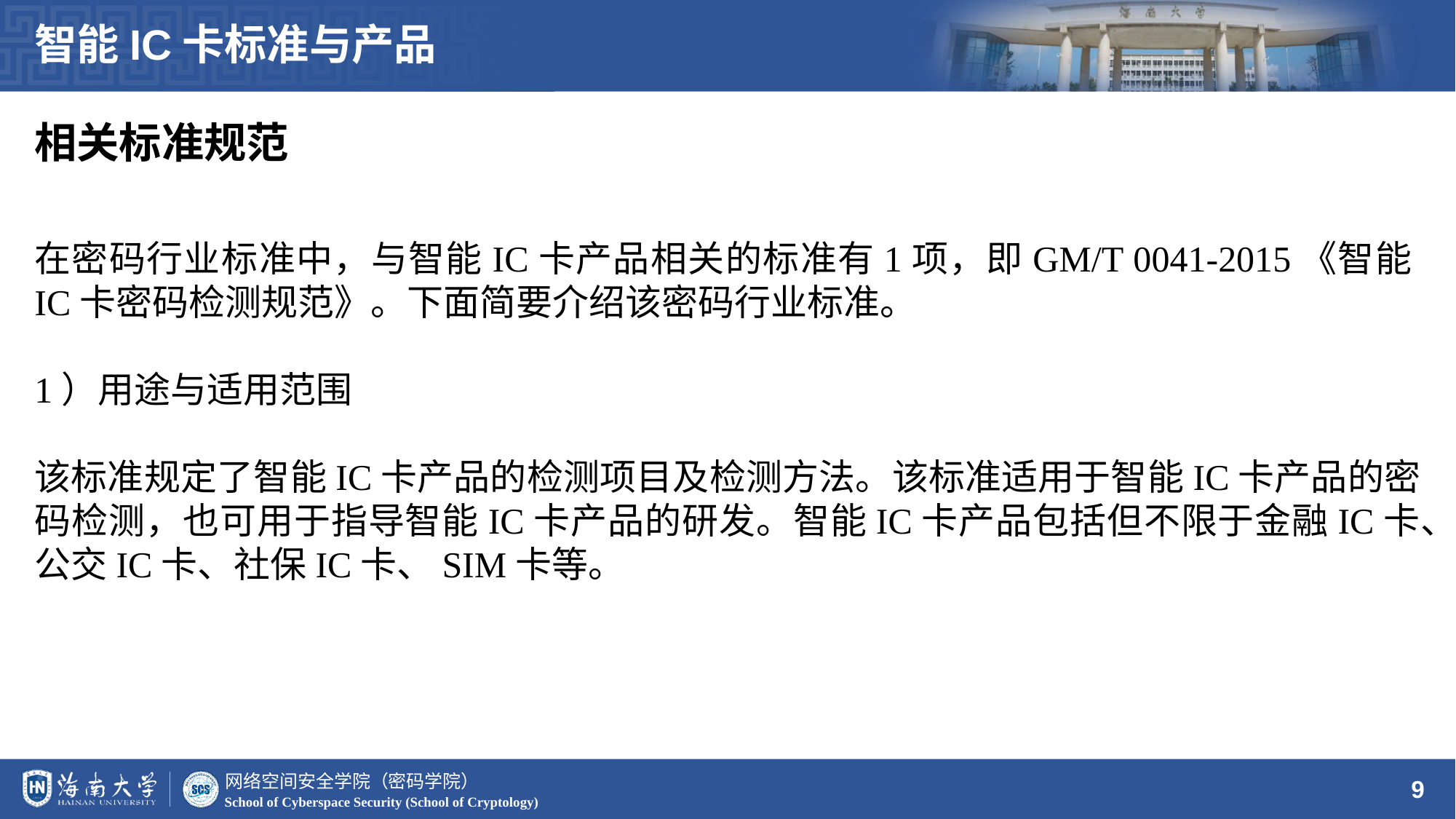

智能IC卡标准与产品

相关标准规范

在密码行业标准中，与智能IC卡产品相关的标准有1项，即GM/T 0041-2015《智能IC卡密码检测规范》。下面简要介绍该密码行业标准。

1）用途与适用范围

该标准规定了智能IC卡产品的检测项目及检测方法。该标准适用于智能IC卡产品的密码检测，也可用于指导智能IC卡产品的研发。智能IC卡产品包括但不限于金融IC卡、公交IC卡、社保IC卡、SIM卡等。

9